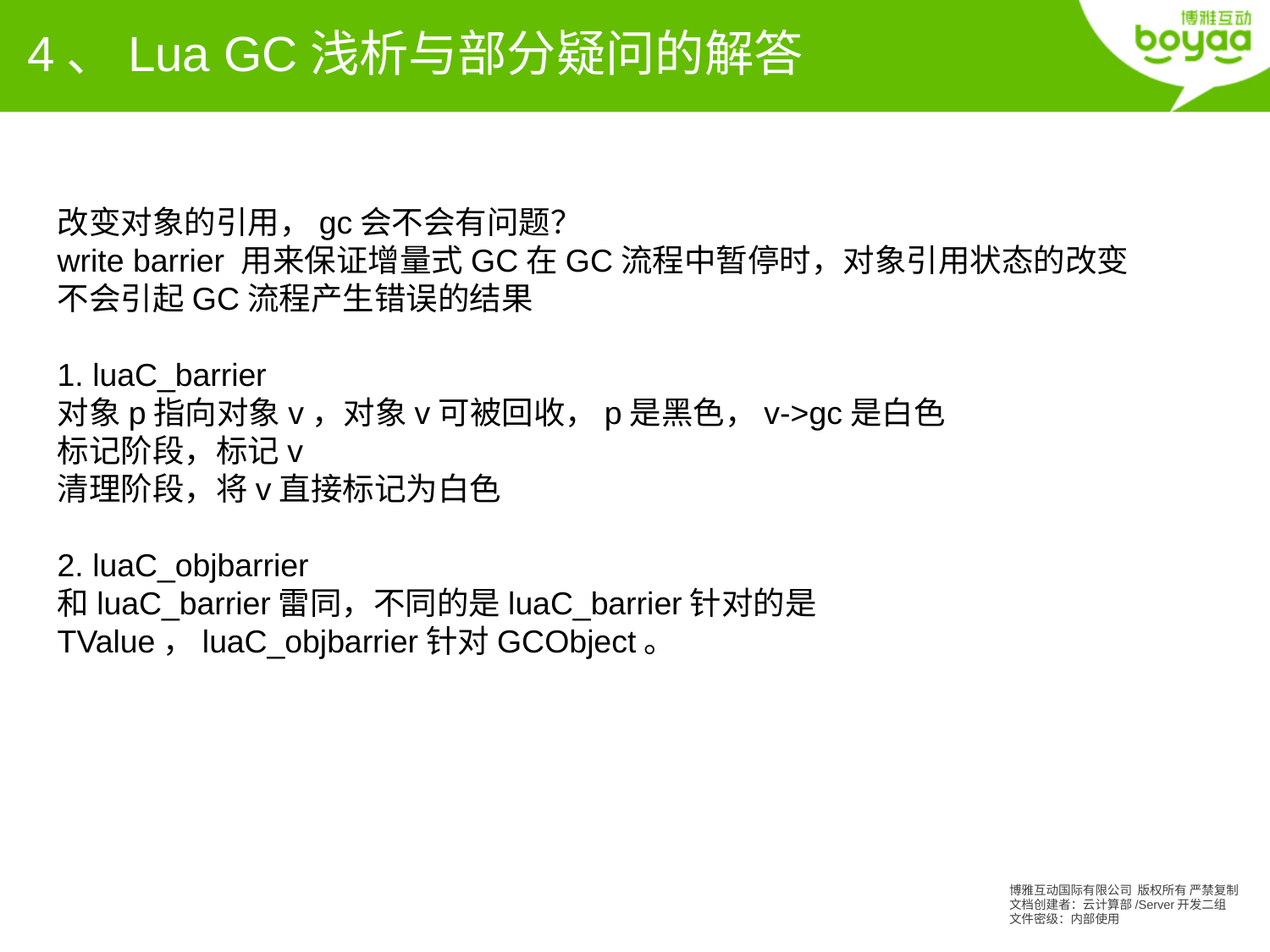

4、Lua GC浅析与部分疑问的解答

改变对象的引用，gc会不会有问题？
write barrier 用来保证增量式GC在GC流程中暂停时，对象引用状态的改变不会引起GC流程产生错误的结果

1. luaC_barrier
对象p指向对象v，对象v可被回收，p是黑色，v->gc是白色
标记阶段，标记v
清理阶段，将v直接标记为白色

2. luaC_objbarrier
和luaC_barrier雷同，不同的是luaC_barrier针对的是TValue，luaC_objbarrier针对GCObject。